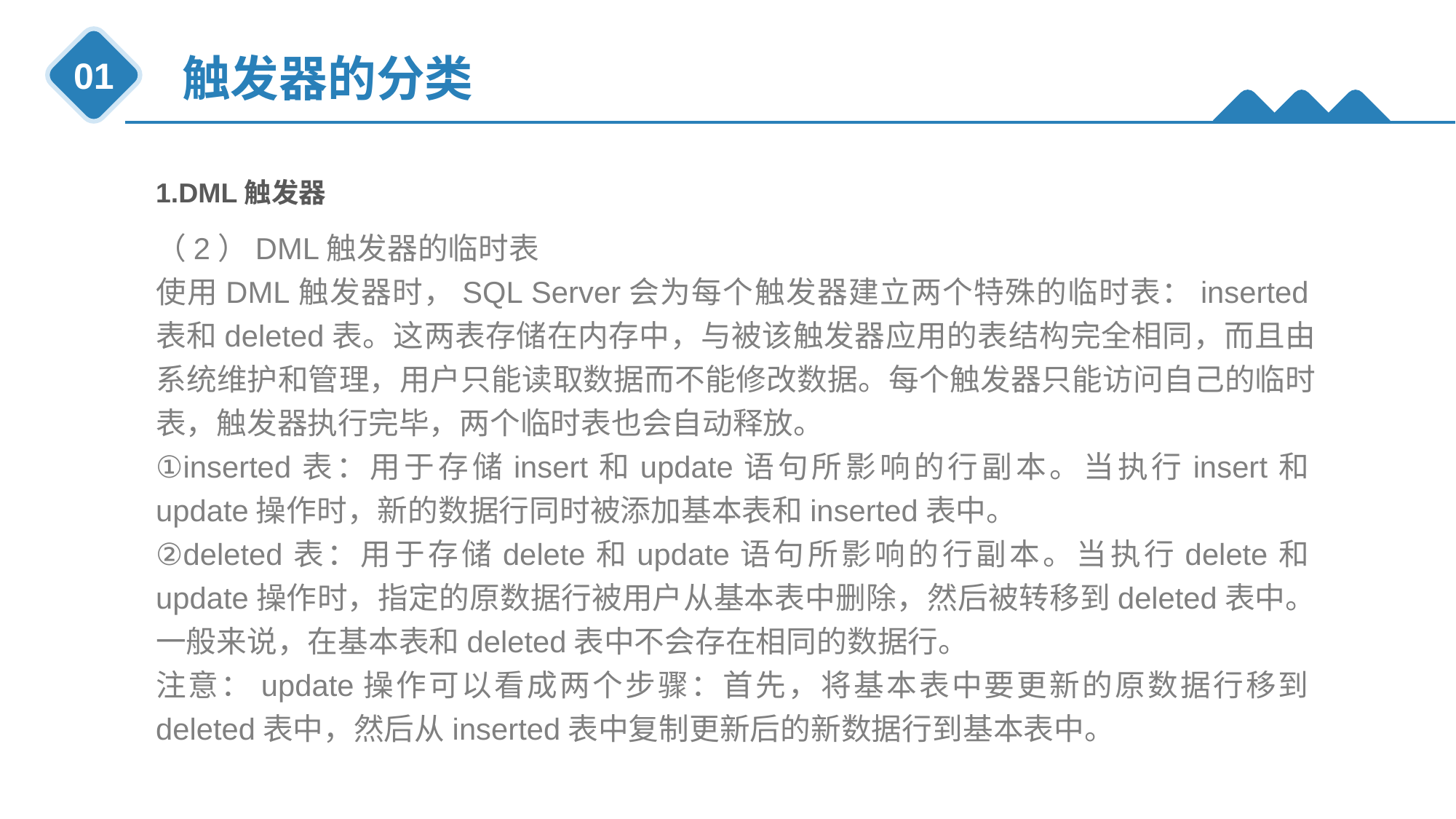

触发器的分类
01

1.DML触发器
（2）DML触发器的临时表
使用DML触发器时，SQL Server会为每个触发器建立两个特殊的临时表：inserted表和deleted表。这两表存储在内存中，与被该触发器应用的表结构完全相同，而且由系统维护和管理，用户只能读取数据而不能修改数据。每个触发器只能访问自己的临时表，触发器执行完毕，两个临时表也会自动释放。
①inserted表：用于存储insert和update语句所影响的行副本。当执行insert和update操作时，新的数据行同时被添加基本表和inserted表中。
②deleted表：用于存储delete和update语句所影响的行副本。当执行delete和update操作时，指定的原数据行被用户从基本表中删除，然后被转移到deleted表中。一般来说，在基本表和deleted表中不会存在相同的数据行。
注意：update操作可以看成两个步骤：首先，将基本表中要更新的原数据行移到deleted表中，然后从inserted表中复制更新后的新数据行到基本表中。